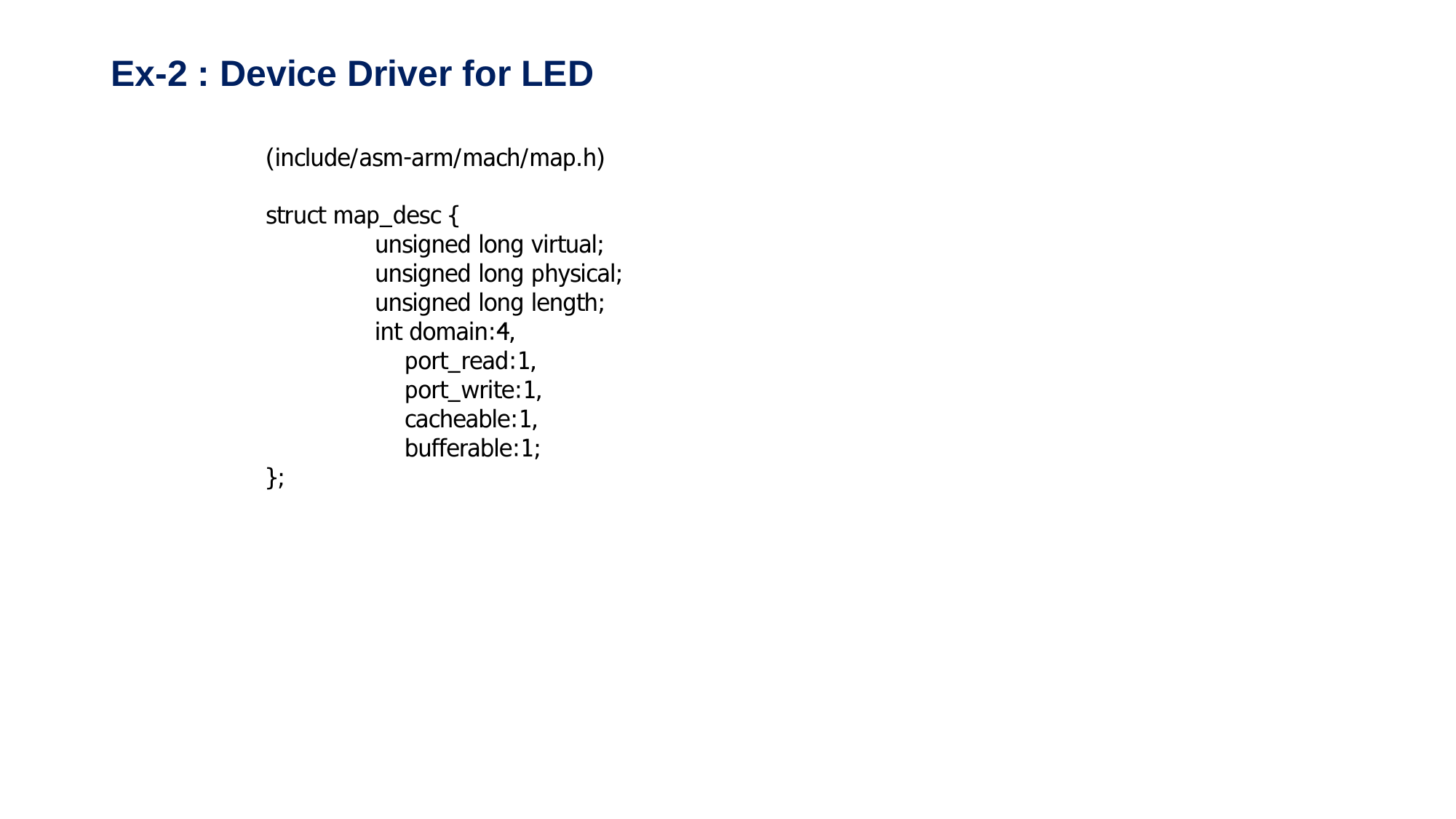

# Ex-2 : Device Driver for LED
Step-1 : Memory map 확인
(include/asm-arm/mach/map.h)

struct map_desc {
	unsigned long virtual;
	unsigned long physical;
	unsigned long length;
	int domain:4,
	    port_read:1,
	    port_write:1,
	    cacheable:1,
	    bufferable:1;
};